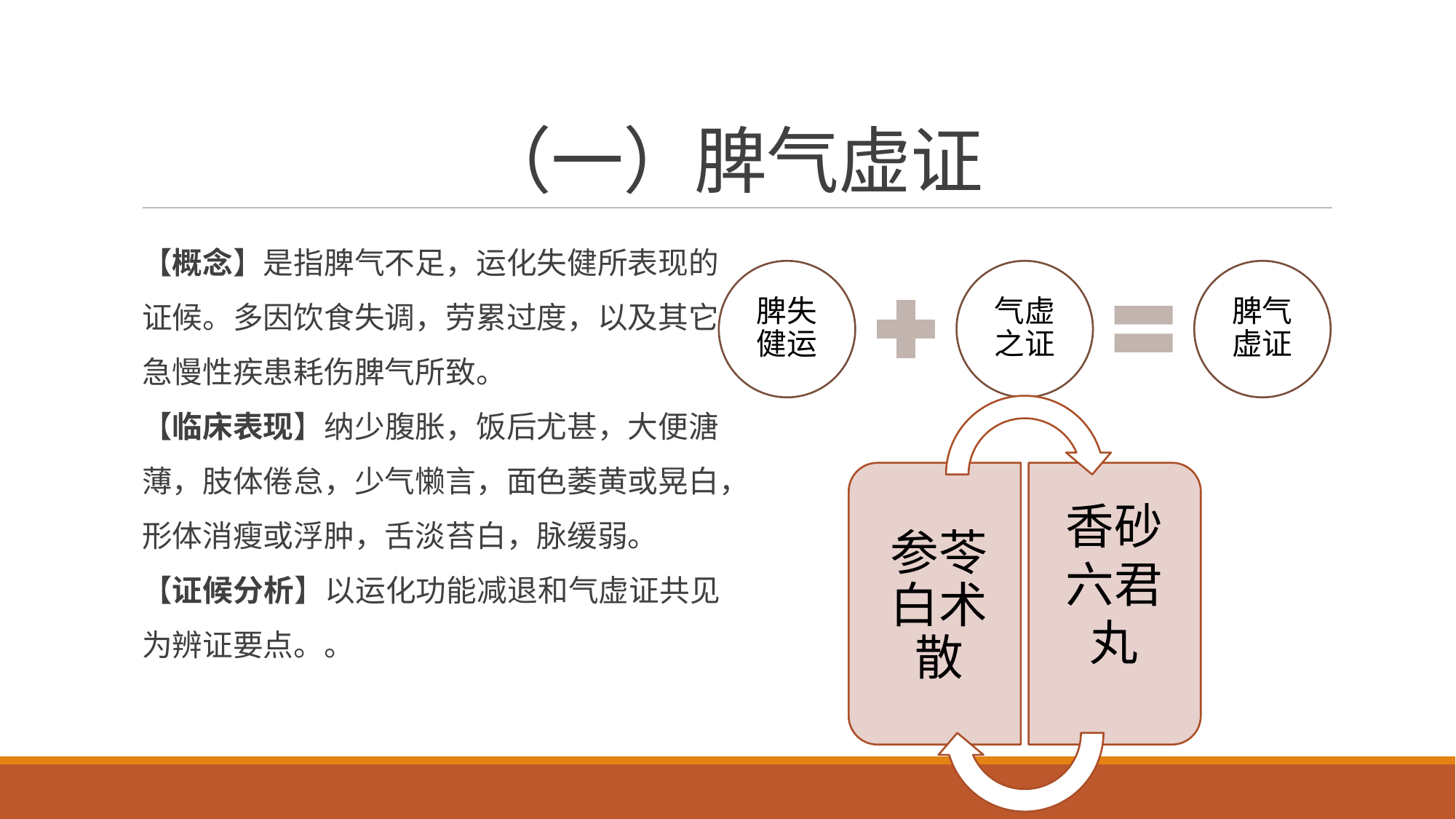

# （一）脾气虚证
【概念】是指脾气不足，运化失健所表现的证候。多因饮食失调，劳累过度，以及其它急慢性疾患耗伤脾气所致。
【临床表现】纳少腹胀，饭后尤甚，大便溏薄，肢体倦怠，少气懒言，面色萎黄或晃白，形体消瘦或浮肿，舌淡苔白，脉缓弱。
【证候分析】以运化功能减退和气虚证共见为辨证要点。。

脾失健运

气虚之证

脾气虚证
参苓白术散
香砂六君丸